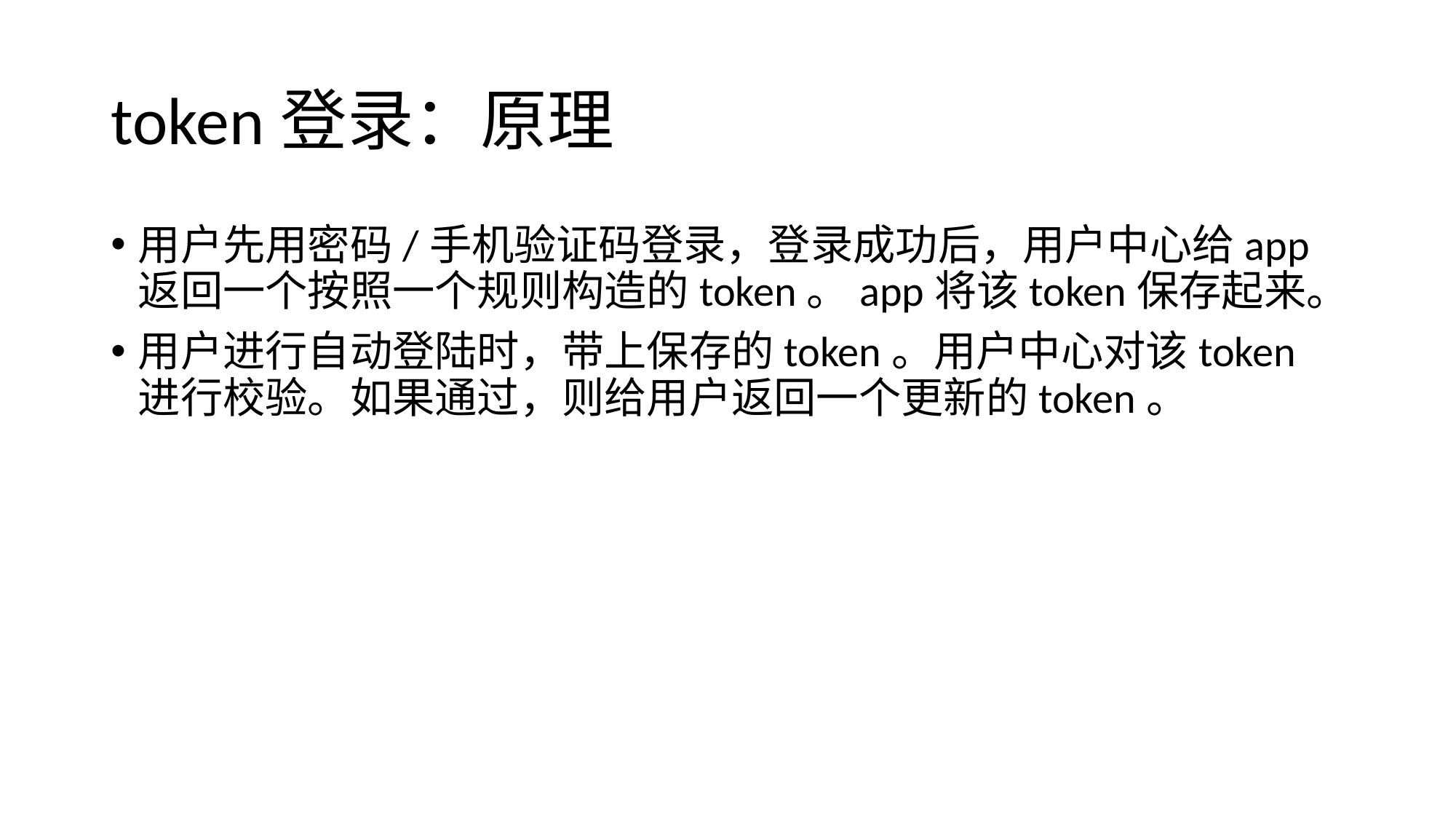

# token登录：原理
用户先用密码/手机验证码登录，登录成功后，用户中心给app返回一个按照一个规则构造的token。app将该token保存起来。
用户进行自动登陆时，带上保存的token。用户中心对该token进行校验。如果通过，则给用户返回一个更新的token。